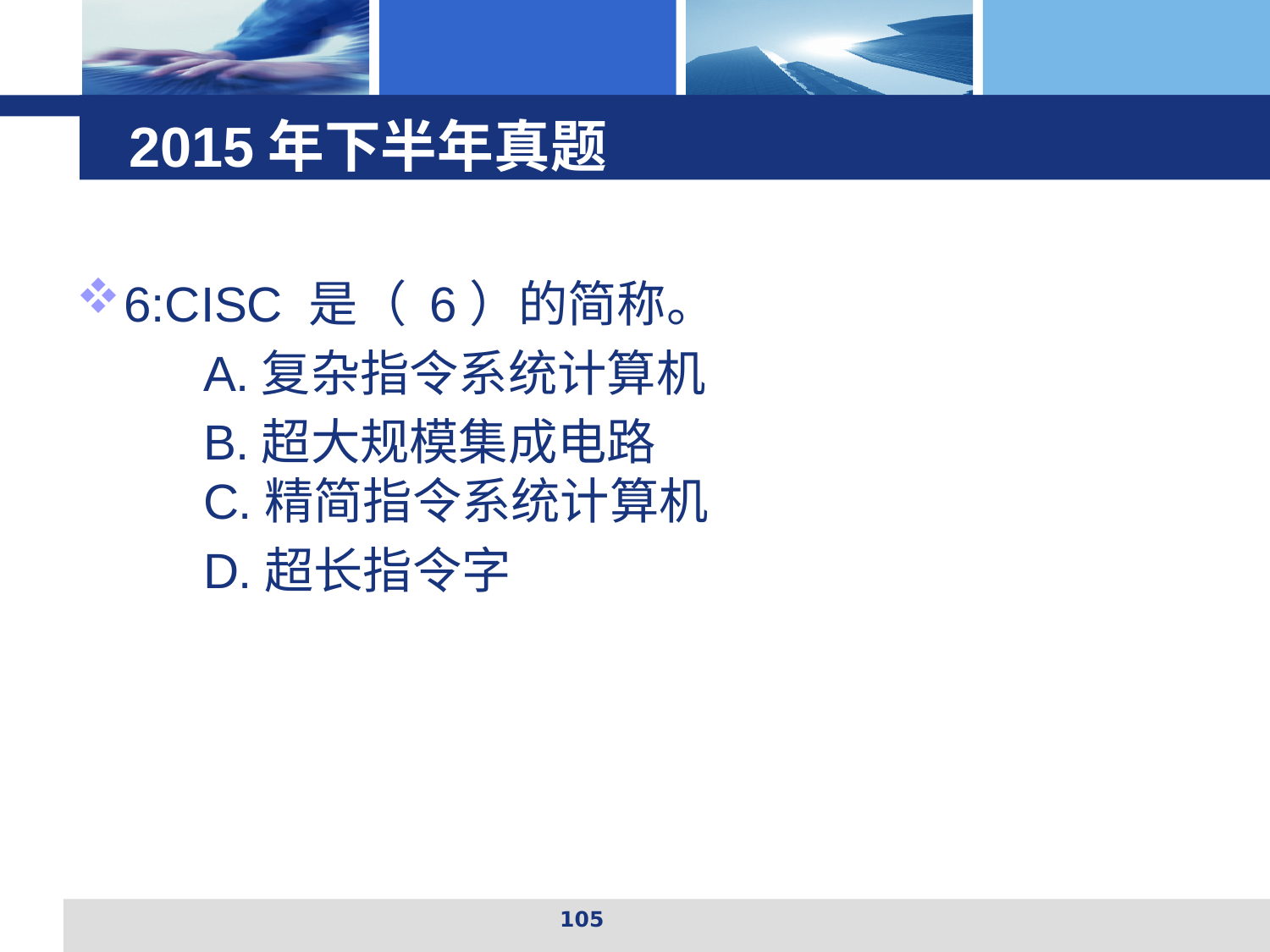

# 2015年下半年真题

6:CISC 是（ 6）的简称。
	A.复杂指令系统计算机
	B.超大规模集成电路
	C.精简指令系统计算机
	D.超长指令字
105